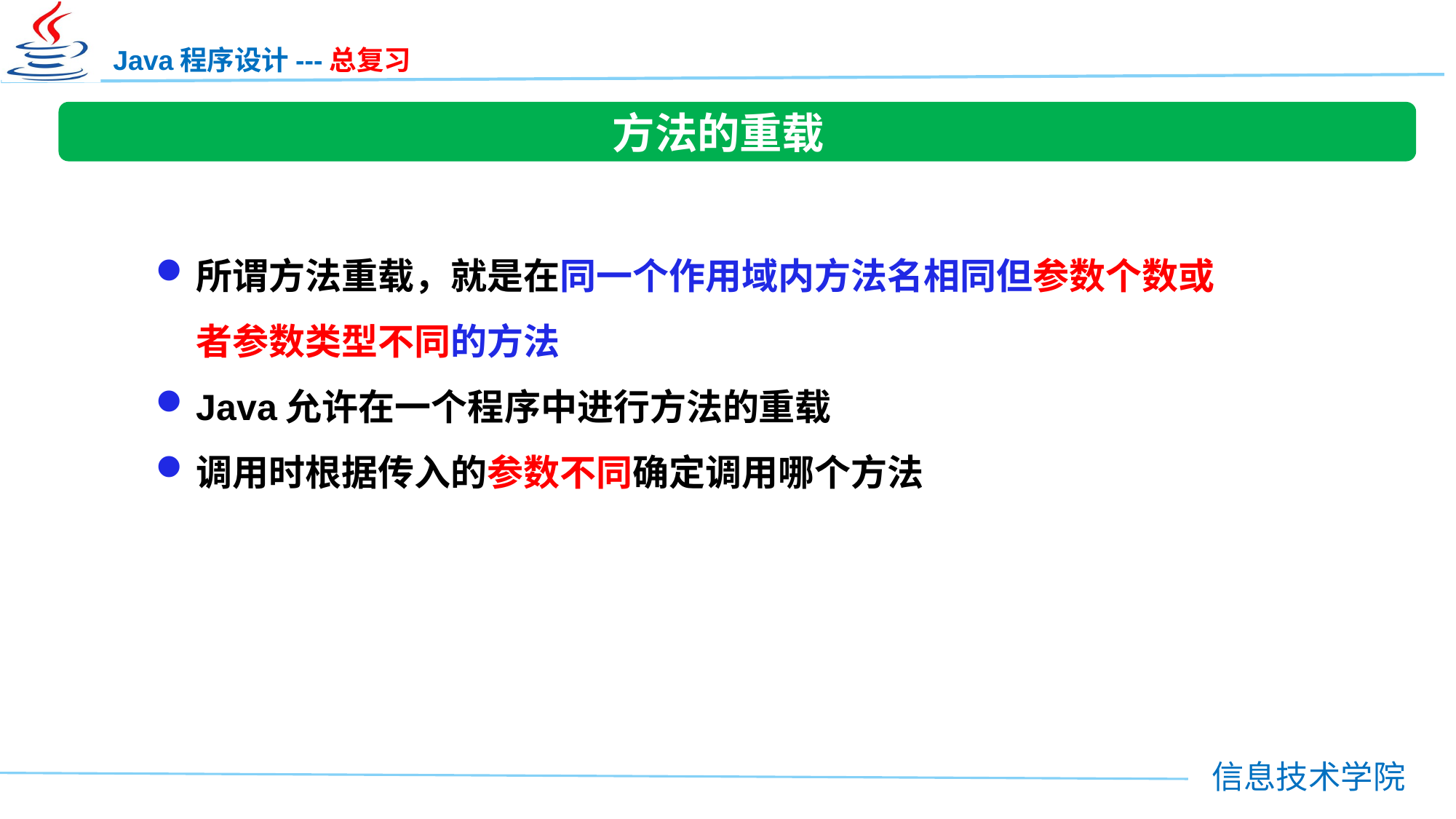

方法的重载
所谓方法重载，就是在同一个作用域内方法名相同但参数个数或者参数类型不同的方法
Java允许在一个程序中进行方法的重载
调用时根据传入的参数不同确定调用哪个方法